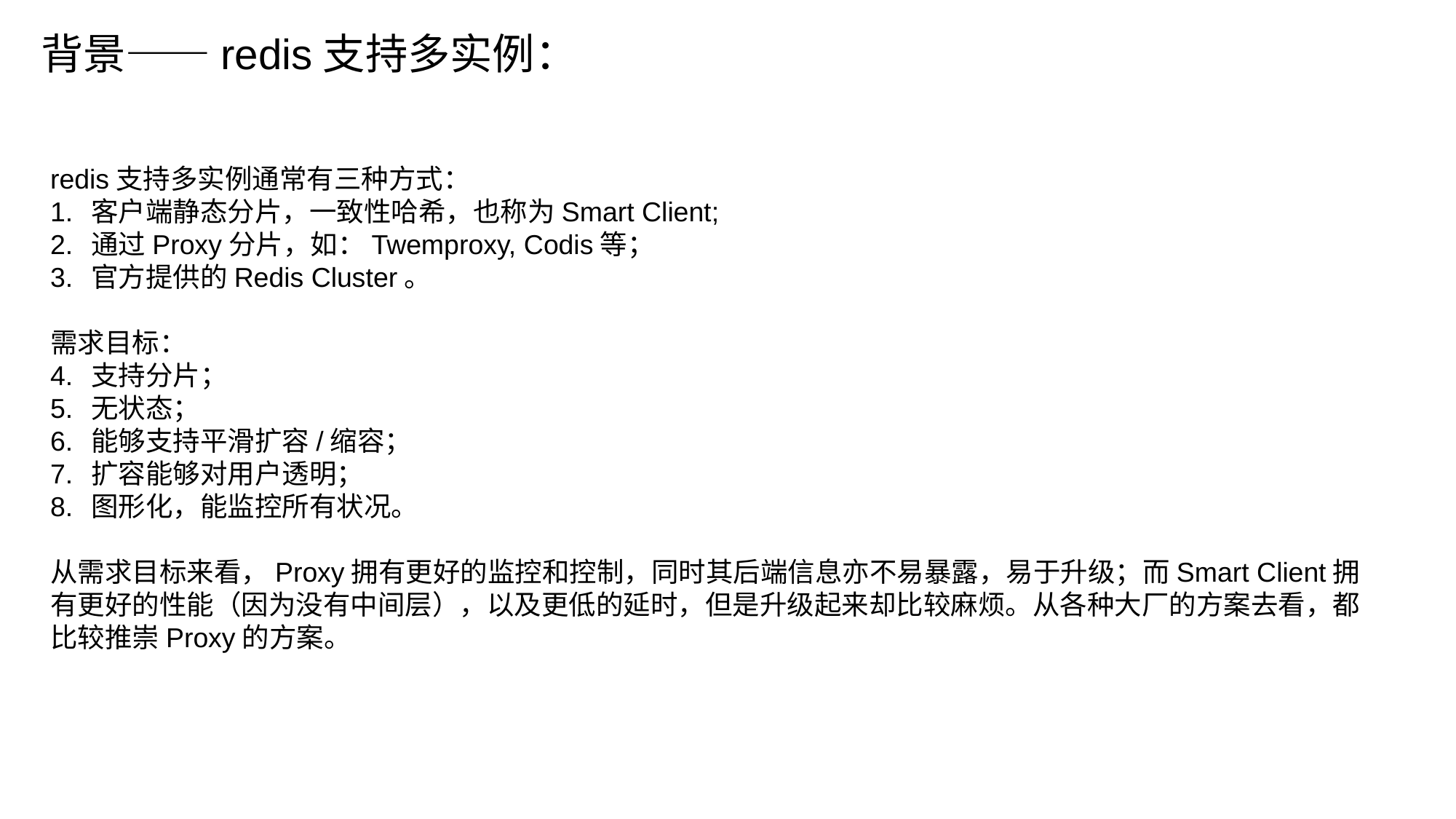

背景——redis支持多实例：
redis支持多实例通常有三种方式：
客户端静态分片，一致性哈希，也称为Smart Client;
通过Proxy分片，如：Twemproxy, Codis等；
官方提供的Redis Cluster。

需求目标：
支持分片；
无状态；
能够支持平滑扩容/缩容；
扩容能够对用户透明；
图形化，能监控所有状况。

从需求目标来看，Proxy拥有更好的监控和控制，同时其后端信息亦不易暴露，易于升级；而Smart Client拥有更好的性能（因为没有中间层），以及更低的延时，但是升级起来却比较麻烦。从各种大厂的方案去看，都比较推崇Proxy的方案。